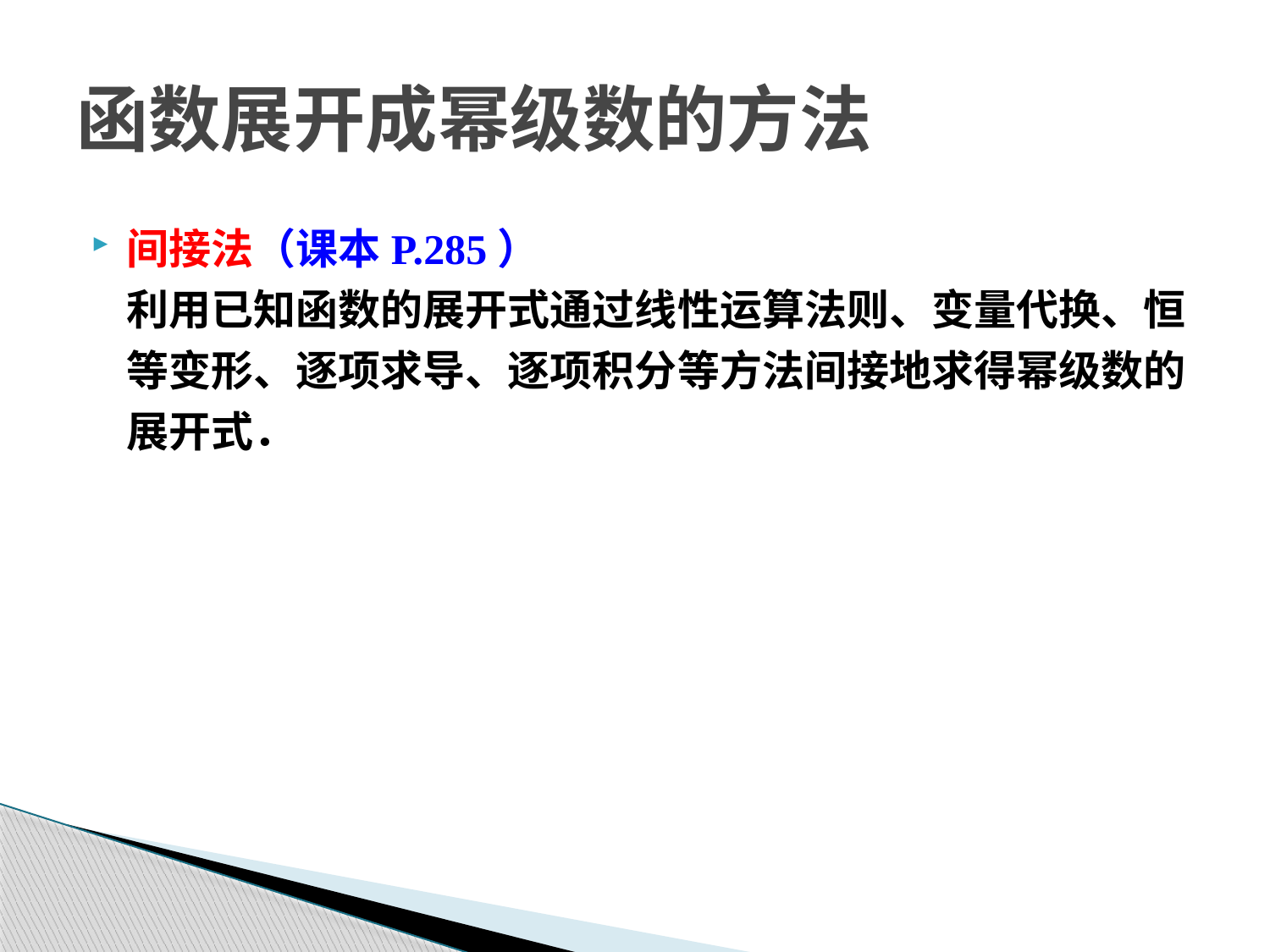

# 函数展开成幂级数的方法
间接法（课本P.285）
	利用已知函数的展开式通过线性运算法则、变量代换、恒等变形、逐项求导、逐项积分等方法间接地求得幂级数的展开式．